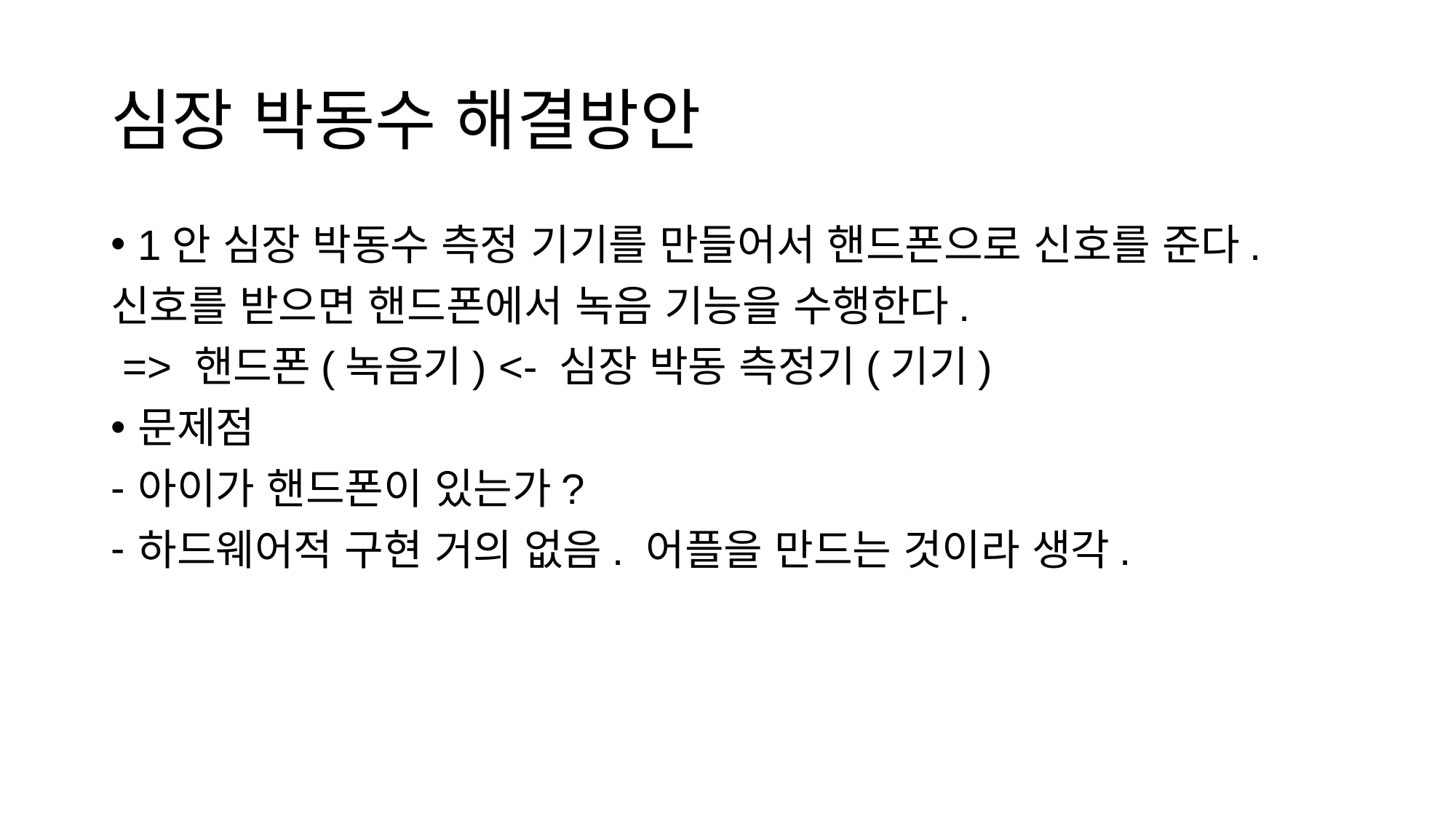

# 심장 박동수 해결방안
1안 심장 박동수 측정 기기를 만들어서 핸드폰으로 신호를 준다.
신호를 받으면 핸드폰에서 녹음 기능을 수행한다.
 => 핸드폰(녹음기) <- 심장 박동 측정기(기기)
문제점
아이가 핸드폰이 있는가?
하드웨어적 구현 거의 없음. 어플을 만드는 것이라 생각.